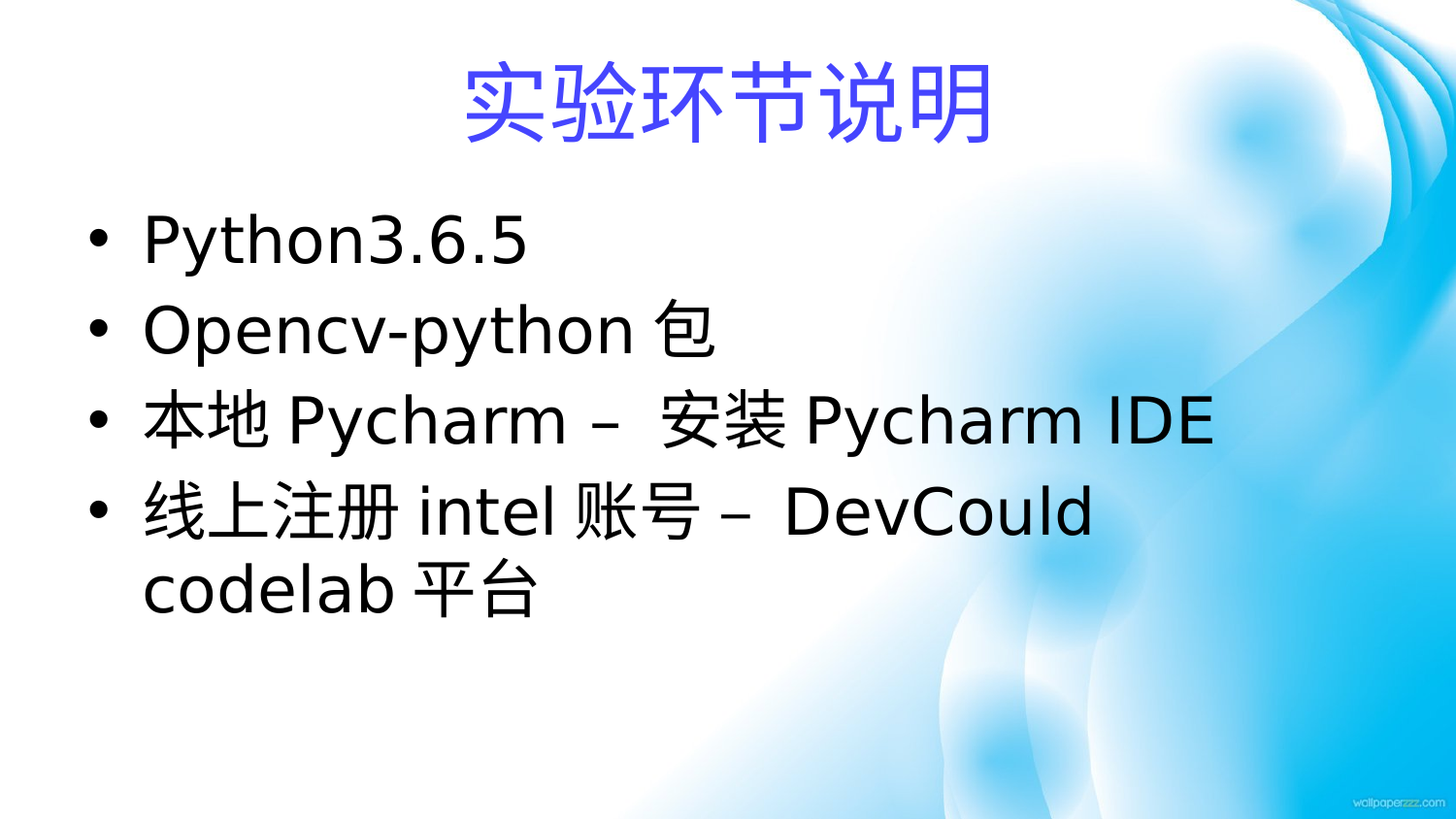

# 实验环节说明
Python3.6.5
Opencv-python包
本地Pycharm – 安装Pycharm IDE
线上注册intel账号 – DevCould codelab平台